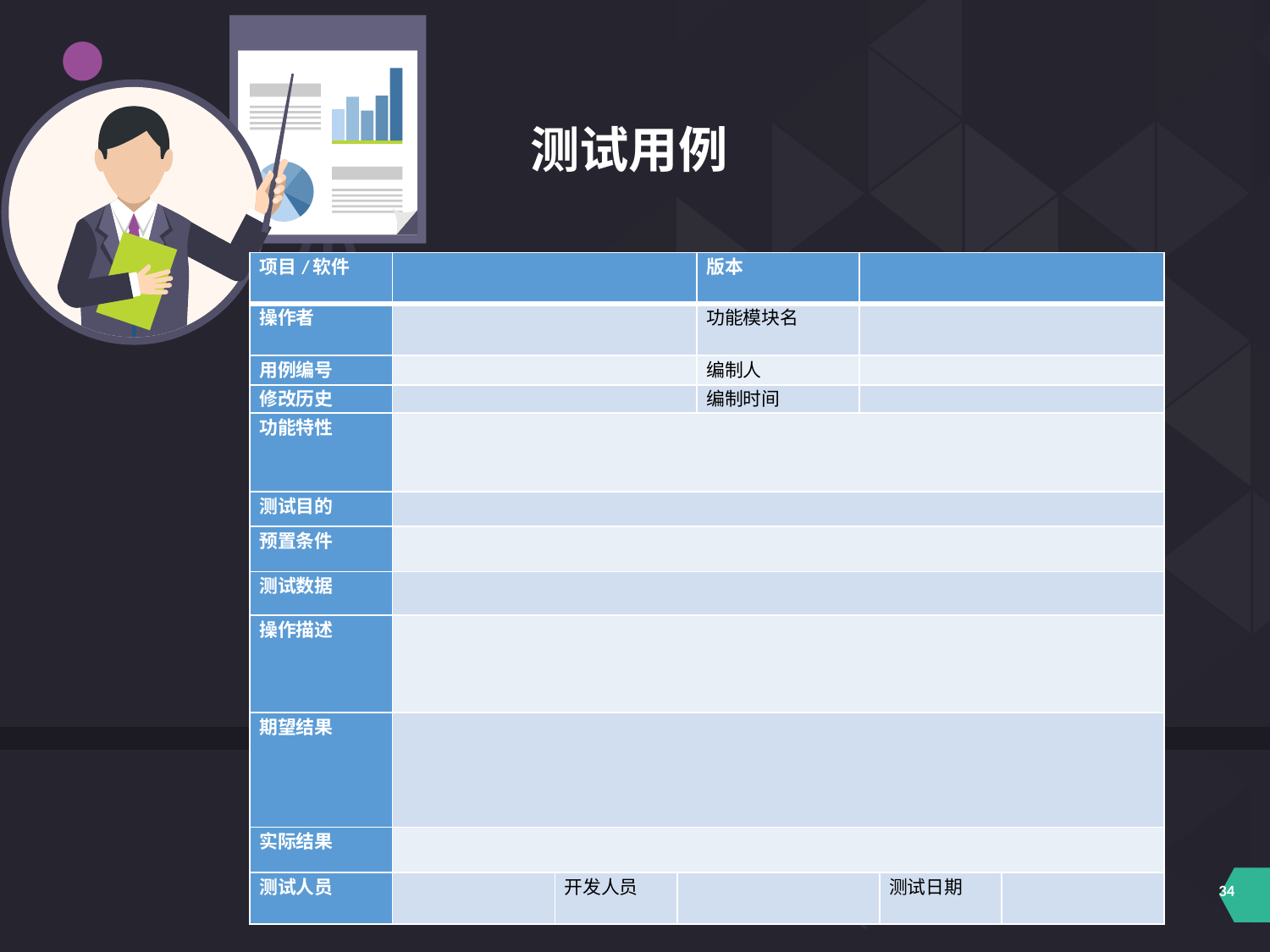

测试用例
| 项目/软件 |  |  |  | 版本 |  |  |  |
| --- | --- | --- | --- | --- | --- | --- | --- |
| 操作者 |  |  |  | 功能模块名 |  |  |  |
| 用例编号 |  |  |  | 编制人 |  |  |  |
| 修改历史 |  |  |  | 编制时间 |  |  |  |
| 功能特性 |  |  |  |  |  |  |  |
| 测试目的 |  |  |  |  |  |  |  |
| 预置条件 |  |  |  |  |  |  |  |
| 测试数据 |  |  |  |  |  |  |  |
| 操作描述 |  |  |  |  |  |  |  |
| 期望结果 |  |  |  |  |  |  |  |
| 实际结果 |  |  |  |  |  |  |  |
| 测试人员 |  | 开发人员 |  |  |  | 测试日期 |  |